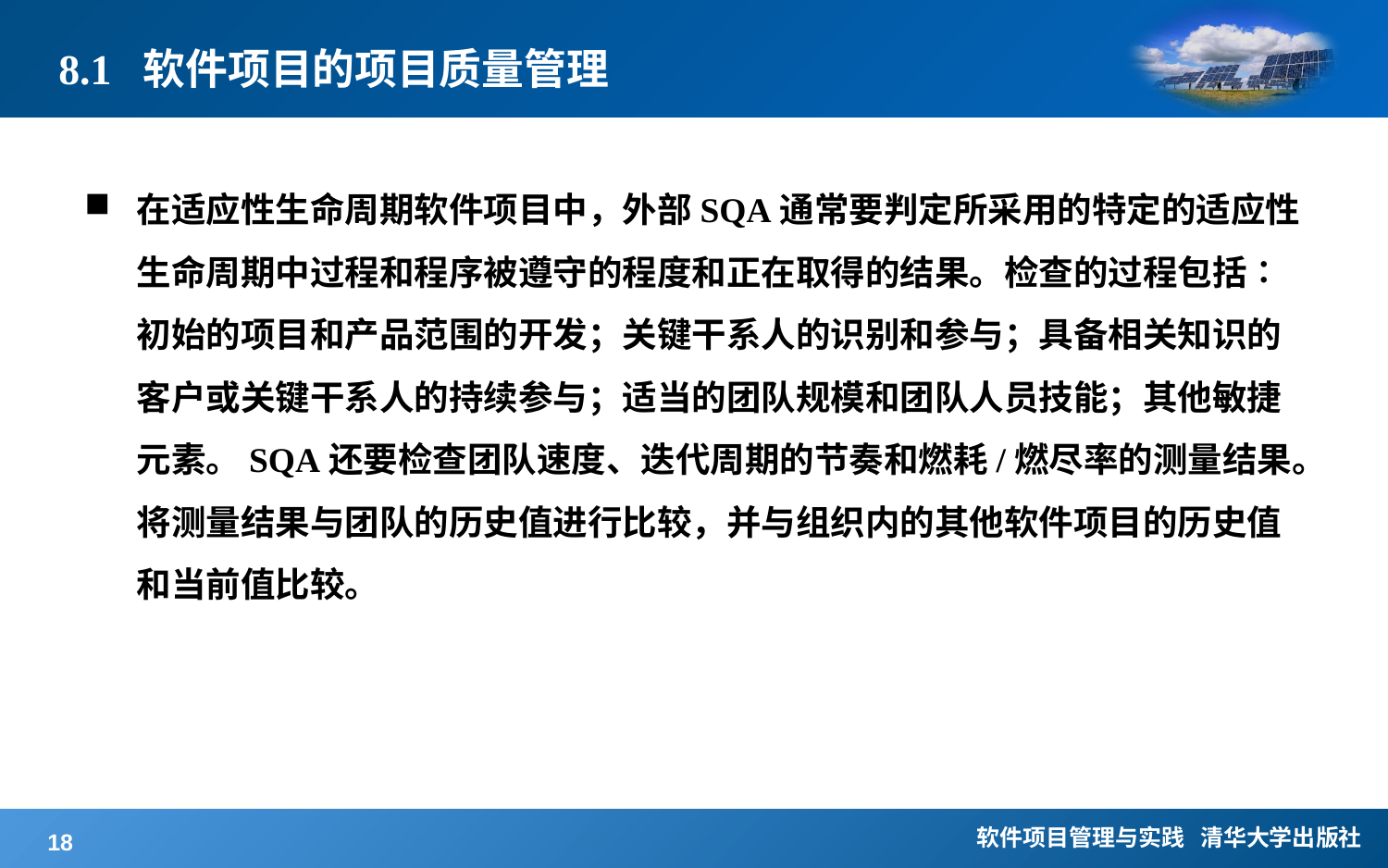

# 8.1  软件项目的项目质量管理
在适应性生命周期软件项目中，外部SQA通常要判定所采用的特定的适应性生命周期中过程和程序被遵守的程度和正在取得的结果。检查的过程包括∶初始的项目和产品范围的开发；关键干系人的识别和参与；具备相关知识的客户或关键干系人的持续参与；适当的团队规模和团队人员技能；其他敏捷元素。SQA还要检查团队速度、迭代周期的节奏和燃耗/燃尽率的测量结果。将测量结果与团队的历史值进行比较，并与组织内的其他软件项目的历史值和当前值比较。